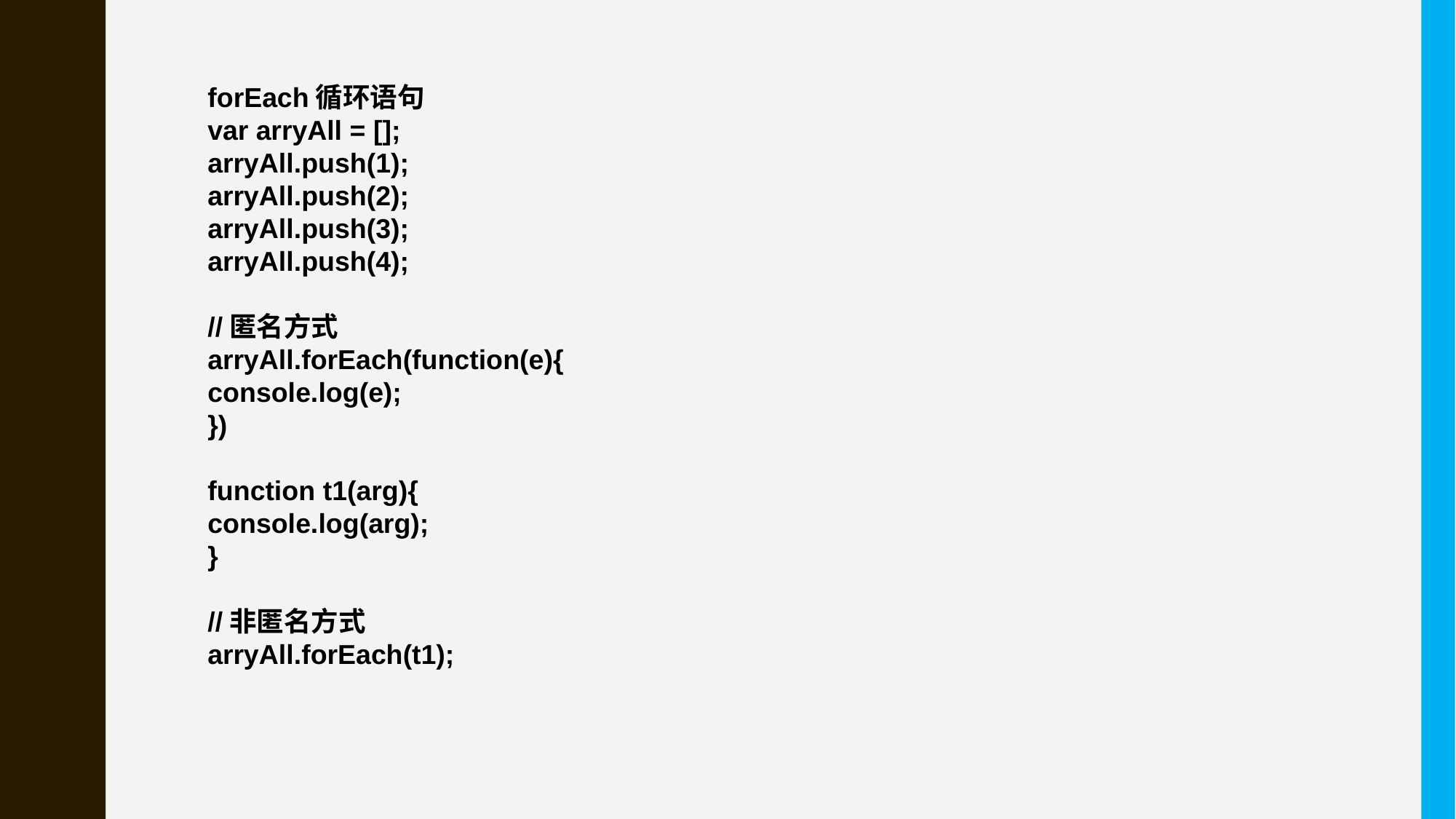

forEach循环语句
var arryAll = [];
arryAll.push(1);
arryAll.push(2);
arryAll.push(3);
arryAll.push(4);

//匿名方式
arryAll.forEach(function(e){
console.log(e);
})

function t1(arg){
console.log(arg);
}

//非匿名方式
arryAll.forEach(t1);